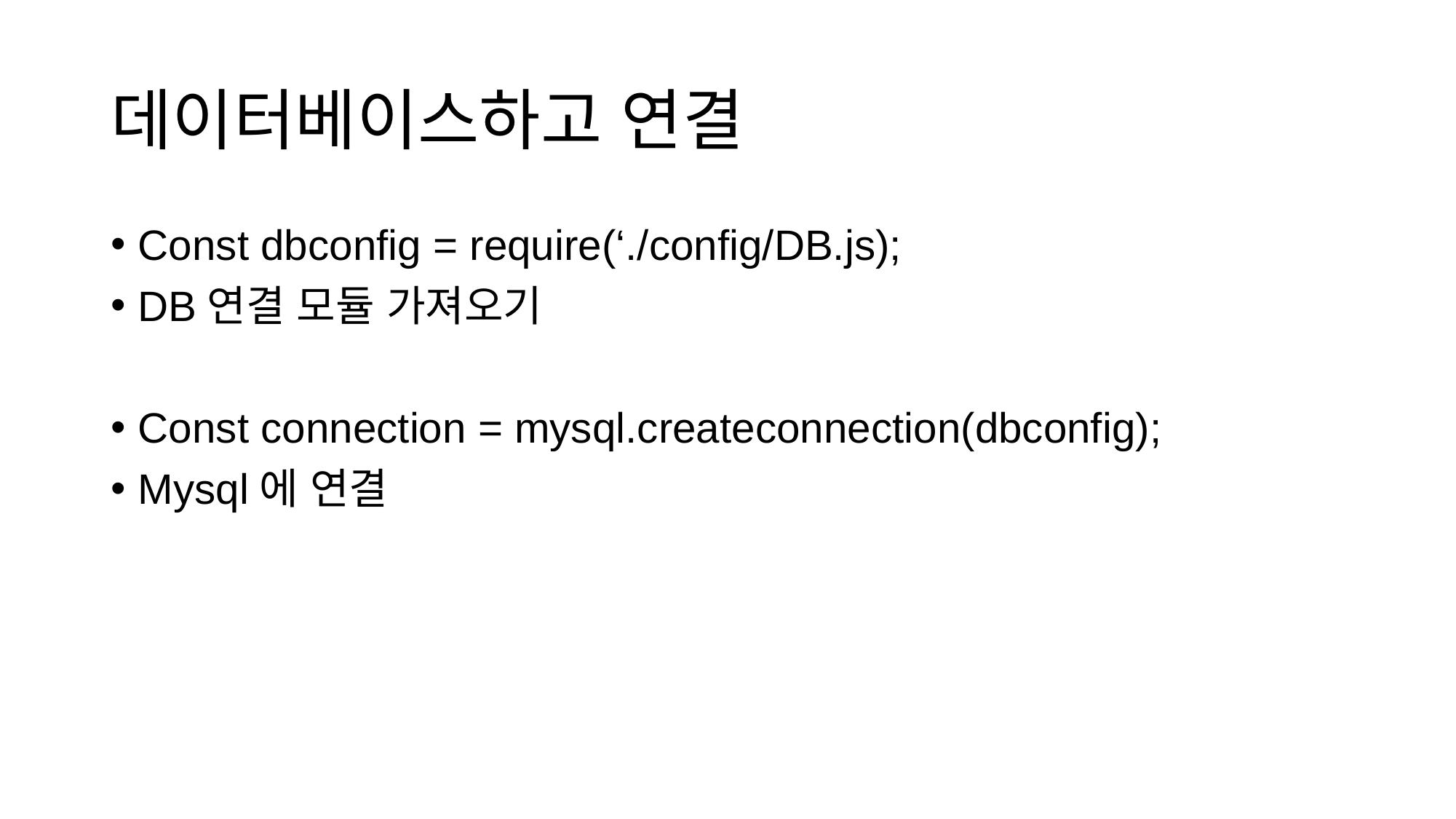

# 데이터베이스하고 연결
Const dbconfig = require(‘./config/DB.js);
DB연결 모듈 가져오기

Const connection = mysql.createconnection(dbconfig);
Mysql에 연결